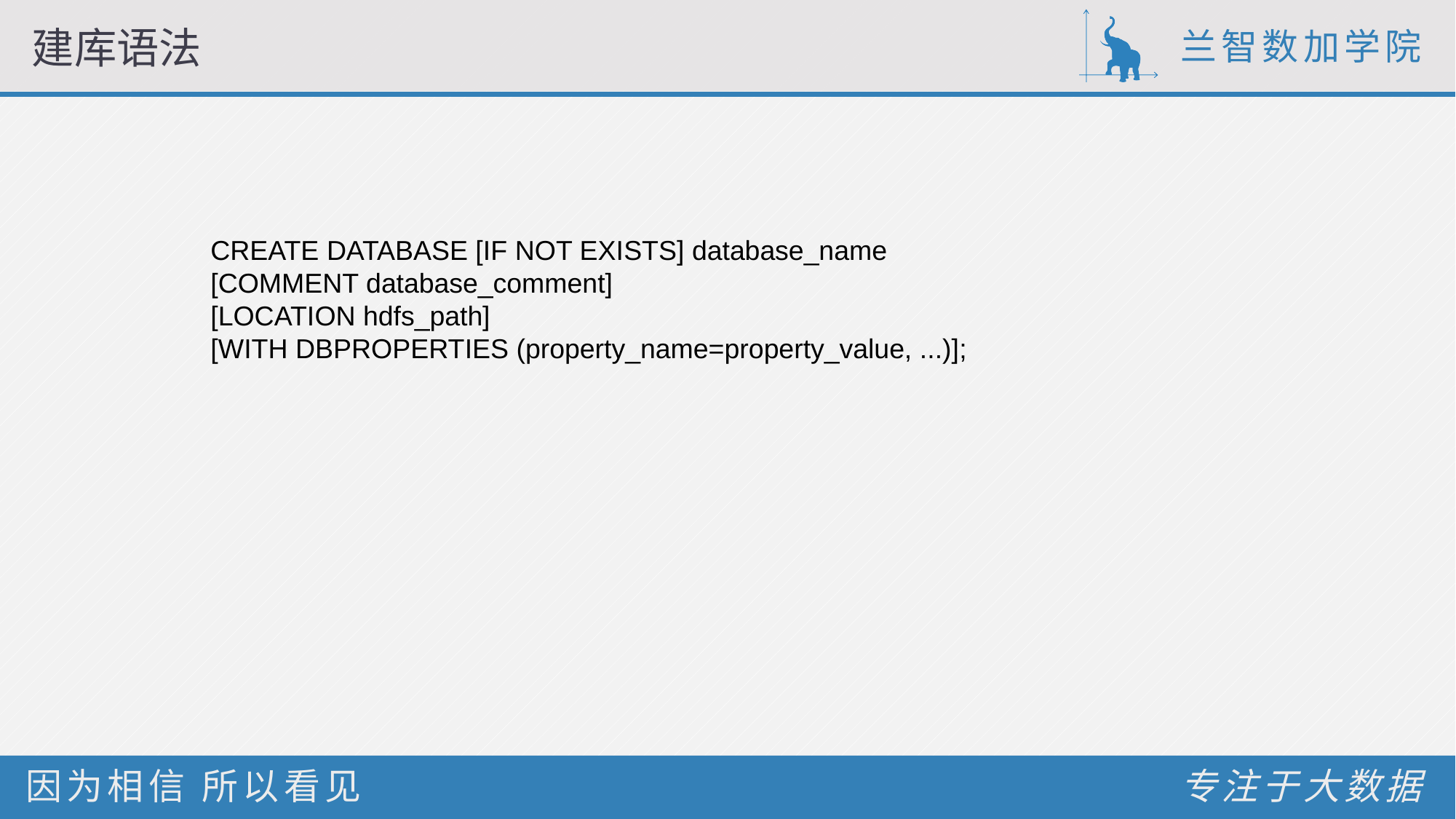

# 建库语法
CREATE DATABASE [IF NOT EXISTS] database_name
[COMMENT database_comment]
[LOCATION hdfs_path]
[WITH DBPROPERTIES (property_name=property_value, ...)];